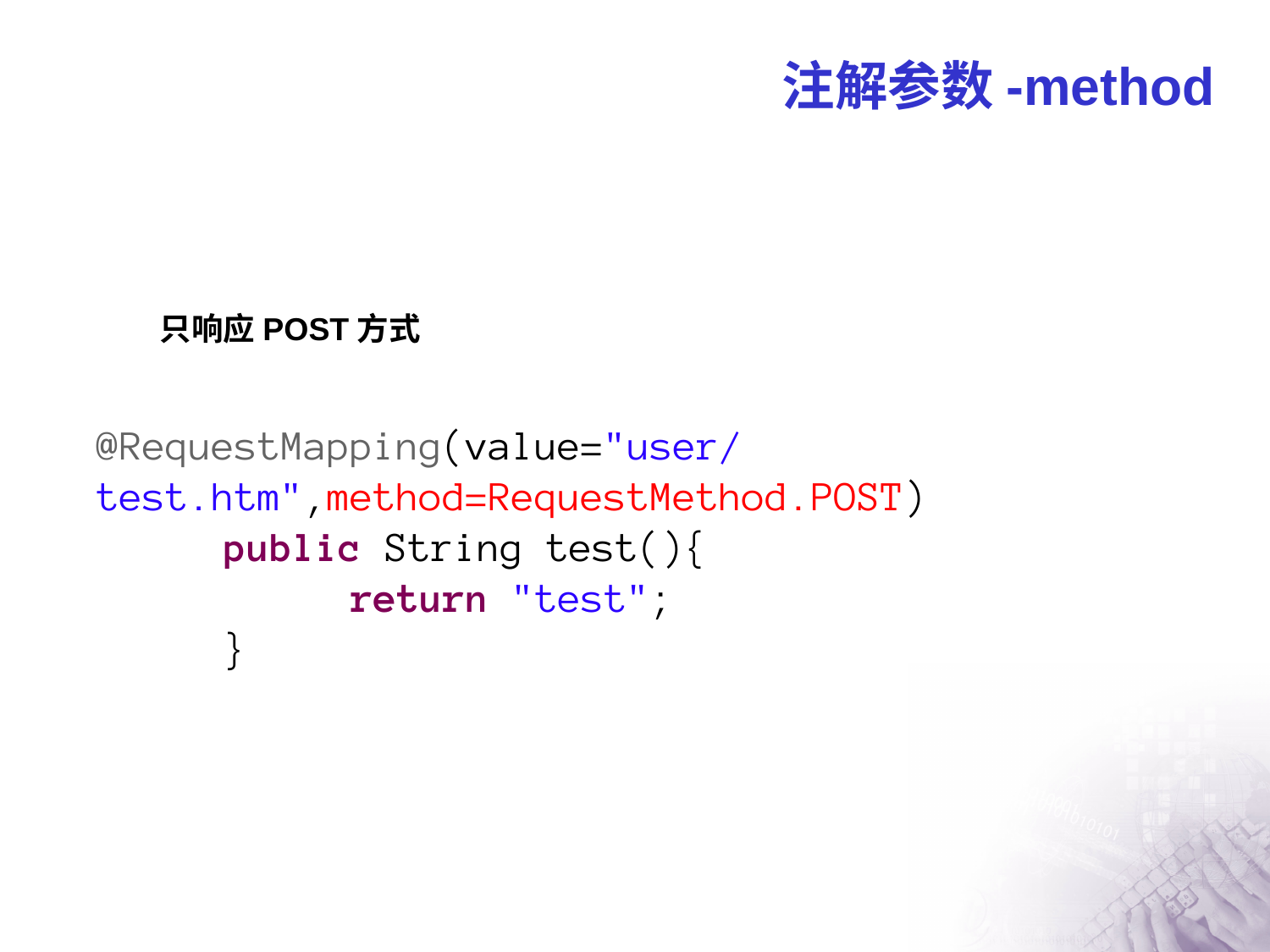

# 注解参数-method

只响应POST方式

@RequestMapping(value="user/test.htm",method=RequestMethod.POST)	public String test(){		return "test";	}